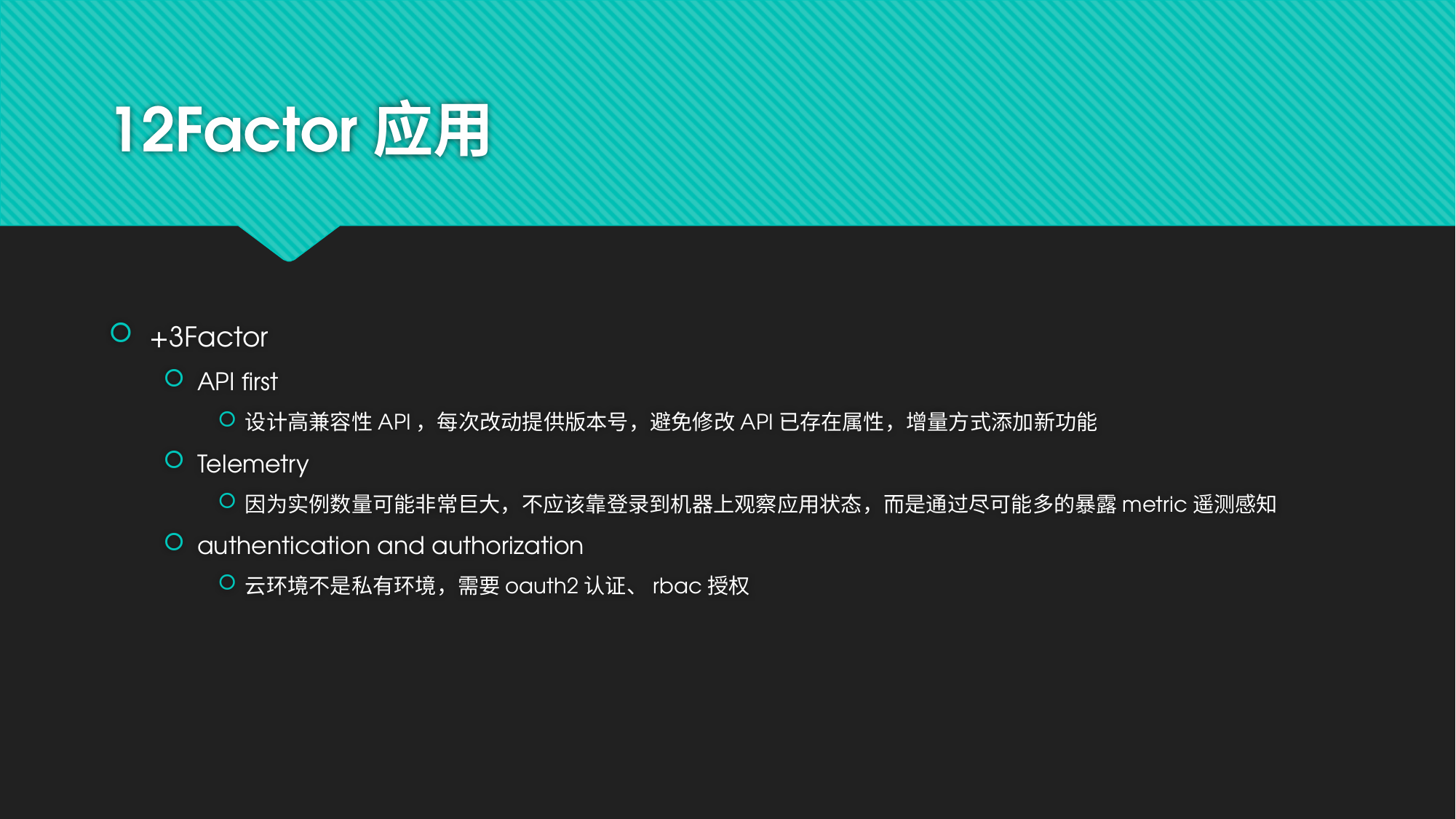

# 12Factor应用
+3Factor
API first
设计高兼容性API，每次改动提供版本号，避免修改API已存在属性，增量方式添加新功能
Telemetry
因为实例数量可能非常巨大，不应该靠登录到机器上观察应用状态，而是通过尽可能多的暴露metric遥测感知
authentication and authorization
云环境不是私有环境，需要oauth2认证、rbac授权